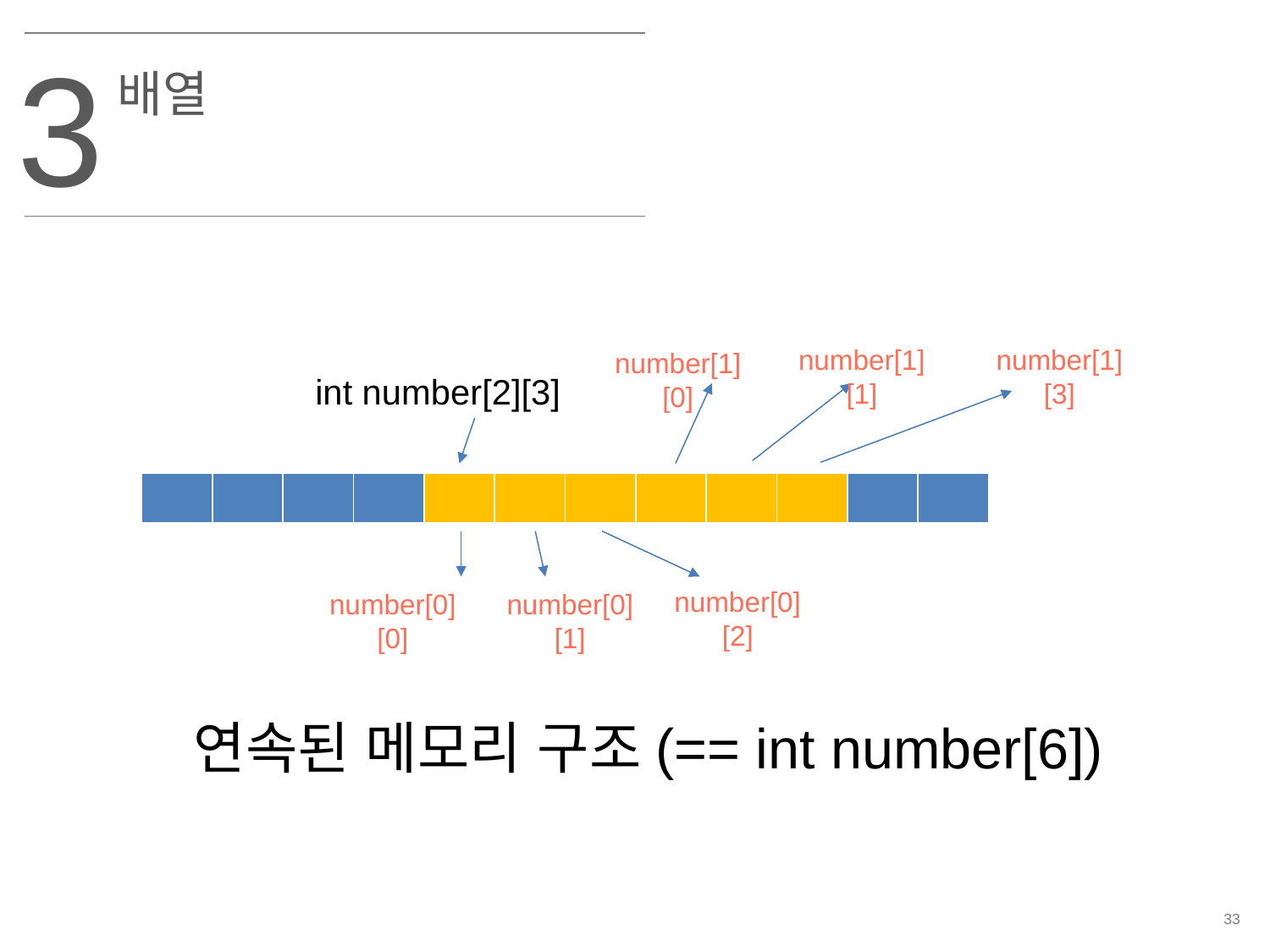

3
배열
number[1][1]
number[1][3]
number[1][0]
int number[2][3]
|  |  |  |  |  |  |  |  |  |  |  |  |
| --- | --- | --- | --- | --- | --- | --- | --- | --- | --- | --- | --- |
number[0][2]
number[0][1]
number[0][0]
연속된 메모리 구조(== int number[6])